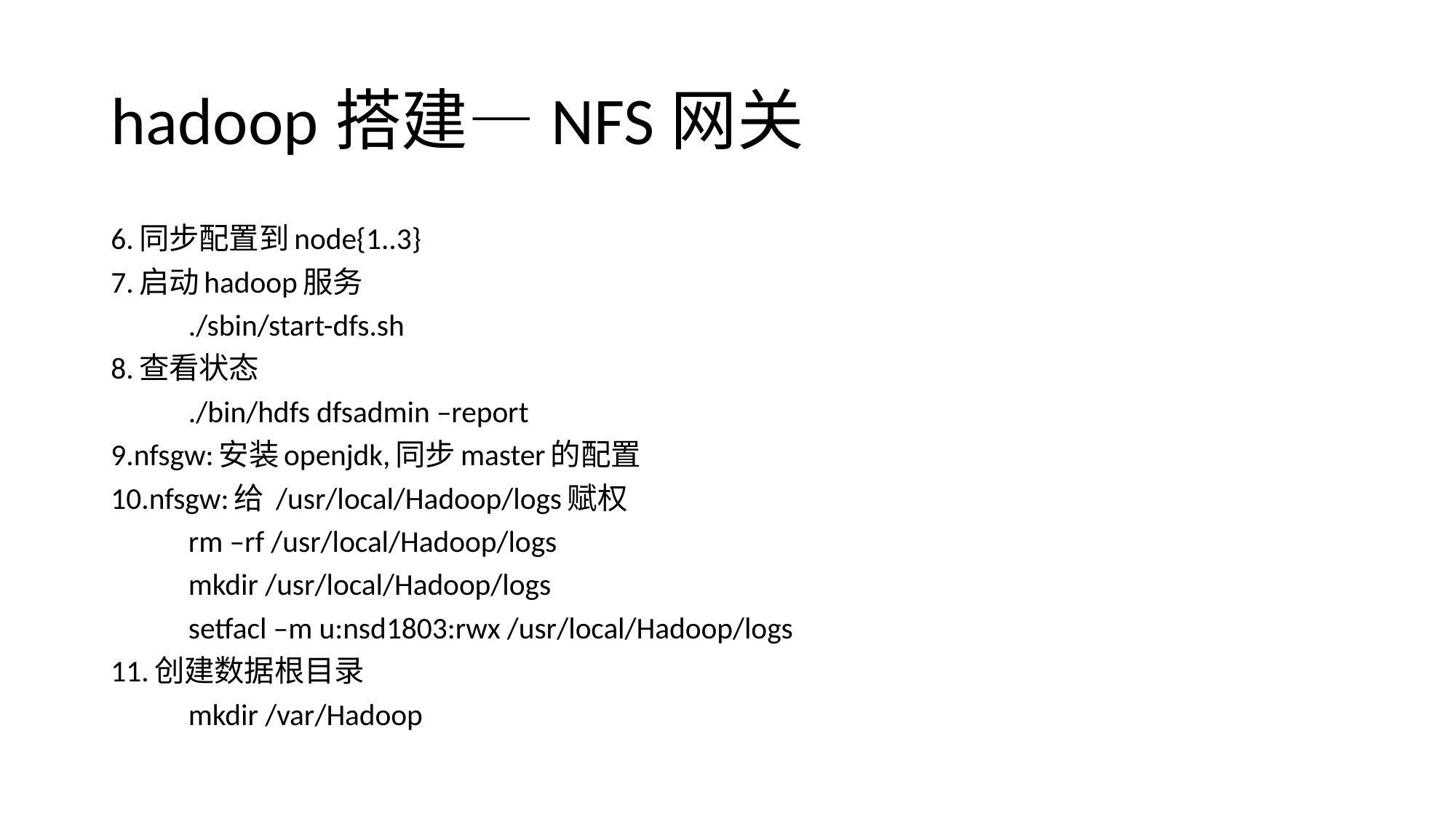

# hadoop搭建—NFS网关
6.同步配置到node{1..3}
7.启动hadoop服务
	./sbin/start-dfs.sh
8.查看状态
	./bin/hdfs dfsadmin –report
9.nfsgw:安装openjdk,同步master的配置
10.nfsgw:给 /usr/local/Hadoop/logs赋权
	rm –rf /usr/local/Hadoop/logs
	mkdir /usr/local/Hadoop/logs
	setfacl –m u:nsd1803:rwx /usr/local/Hadoop/logs
11.创建数据根目录
	mkdir /var/Hadoop